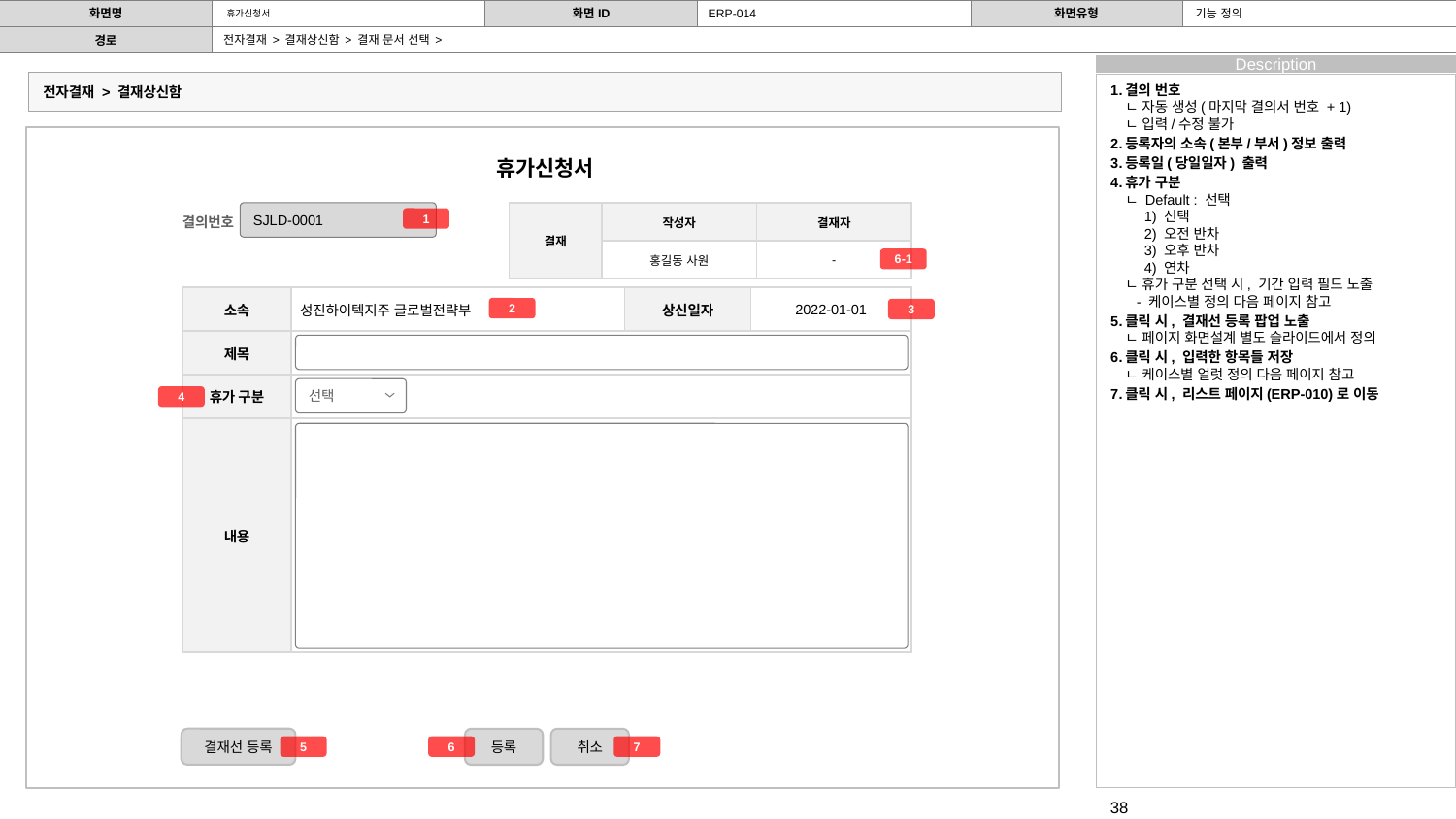

ERP-014
기능 정의
# 휴가신청서
전자결재 > 결재상신함 > 결재 문서 선택 >
전자결재 > 결재상신함

결의 번호
ㄴ 자동 생성(마지막 결의서 번호 + 1)
ㄴ 입력/수정 불가
등록자의 소속(본부/부서)정보 출력
등록일(당일일자) 출력
휴가 구분
ㄴ Default : 선택
    1) 선택
    2) 오전 반차
    3) 오후 반차
    4) 연차
ㄴ 휴가 구분 선택 시, 기간 입력 필드 노출
  - 케이스별 정의 다음 페이지 참고
클릭 시, 결재선 등록 팝업 노출
ㄴ 페이지 화면설계 별도 슬라이드에서 정의
클릭 시, 입력한 항목들 저장
ㄴ 케이스별 얼럿 정의 다음 페이지 참고
클릭 시, 리스트 페이지(ERP-010)로 이동

휴가신청서
SJLD-0001
| 결재 | 작성자 | 결재자 |
| --- | --- | --- |
|  | 홍길동 사원 | - |
1
결의번호
6-1
| 소속 | 성진하이텍지주 글로벌전략부 | 상신일자 | 2022-01-01 |
| --- | --- | --- | --- |
| 제목 |  |  |  |
| 휴가 구분 |  |  |  |
2
3

선택

4
| 내용 |  |
| --- | --- |

결재선 등록
등록
취소
5
6
7